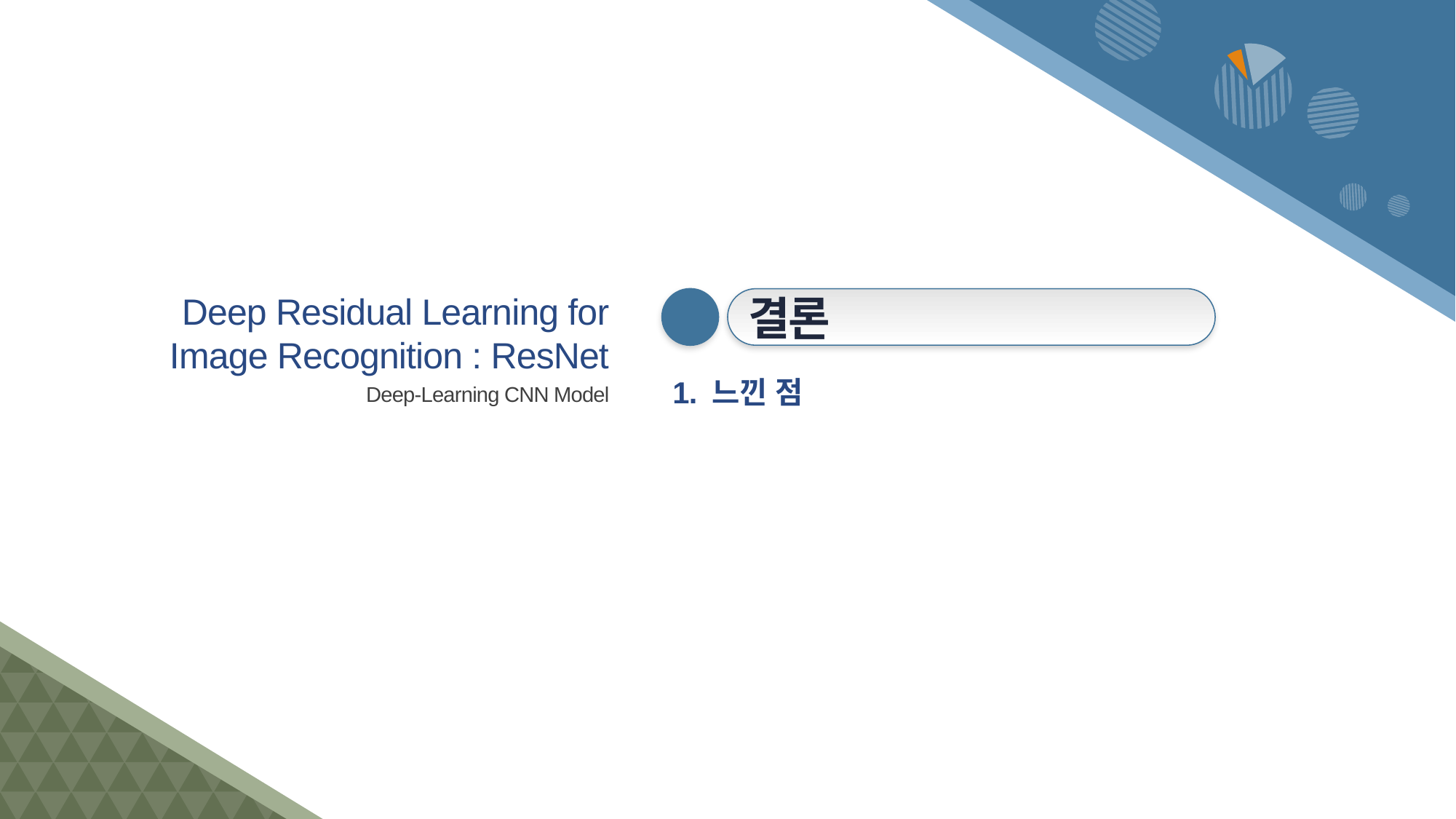

Deep Residual Learning for
Image Recognition : ResNet
Deep-Learning CNN Model
III
결론

1. 느낀 점